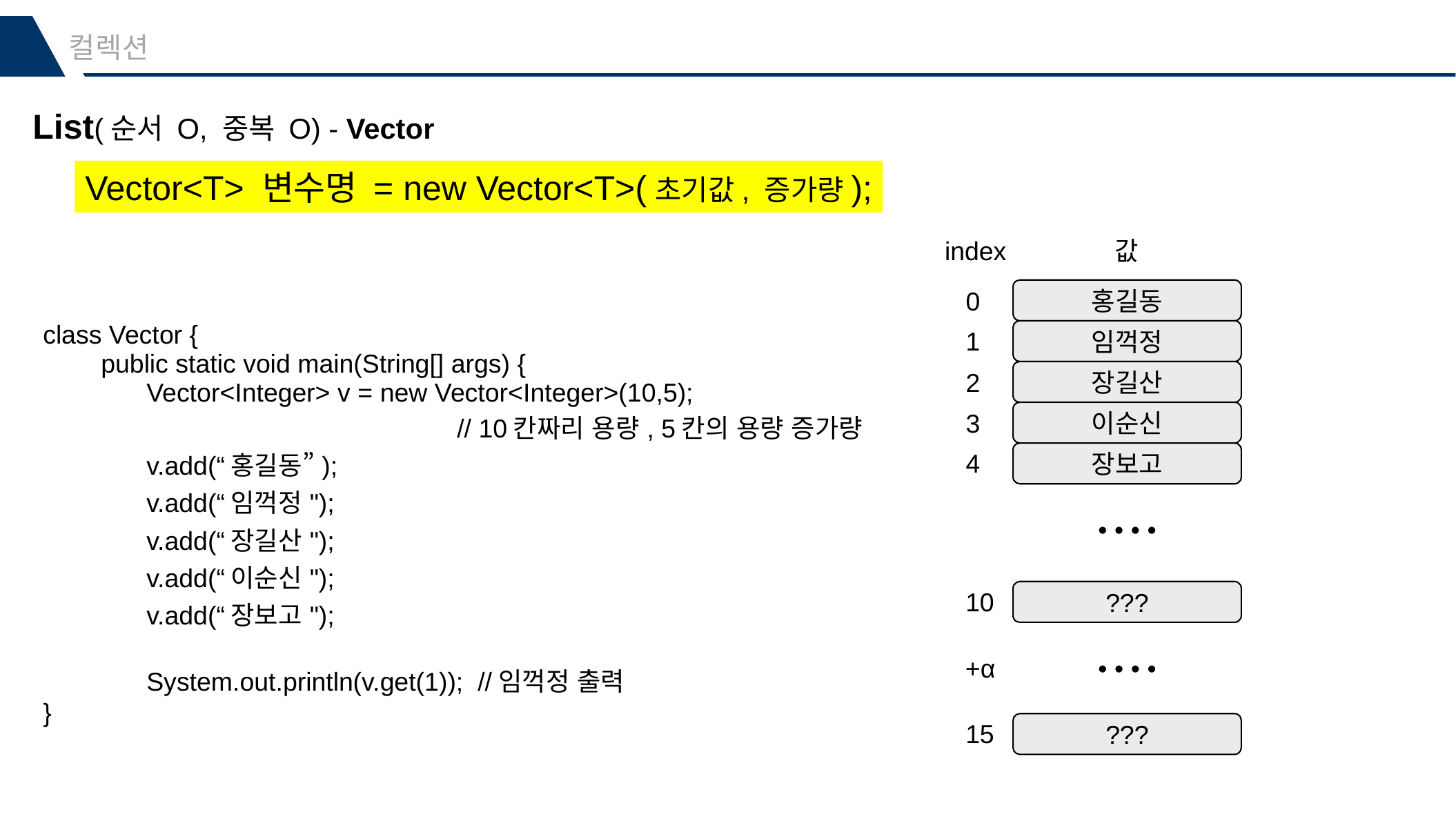

컬렉션

List(순서 O, 중복 O) - Vector
Vector<T> 변수명 = new Vector<T>(초기값, 증가량);
index
값
0
홍길동
| class Vector { public static void main(String[] args) { Vector<Integer> v = new Vector<Integer>(10,5); // 10칸짜리 용량, 5칸의 용량 증가량 v.add(“홍길동”); v.add(“임꺽정"); v.add(“장길산"); v.add(“이순신"); v.add(“장보고"); System.out.println(v.get(1)); //임꺽정 출력 } |
| --- |
1
임꺽정
2
장길산
3
이순신
4
장보고
• • • •
10
???
+α
• • • •
15
???